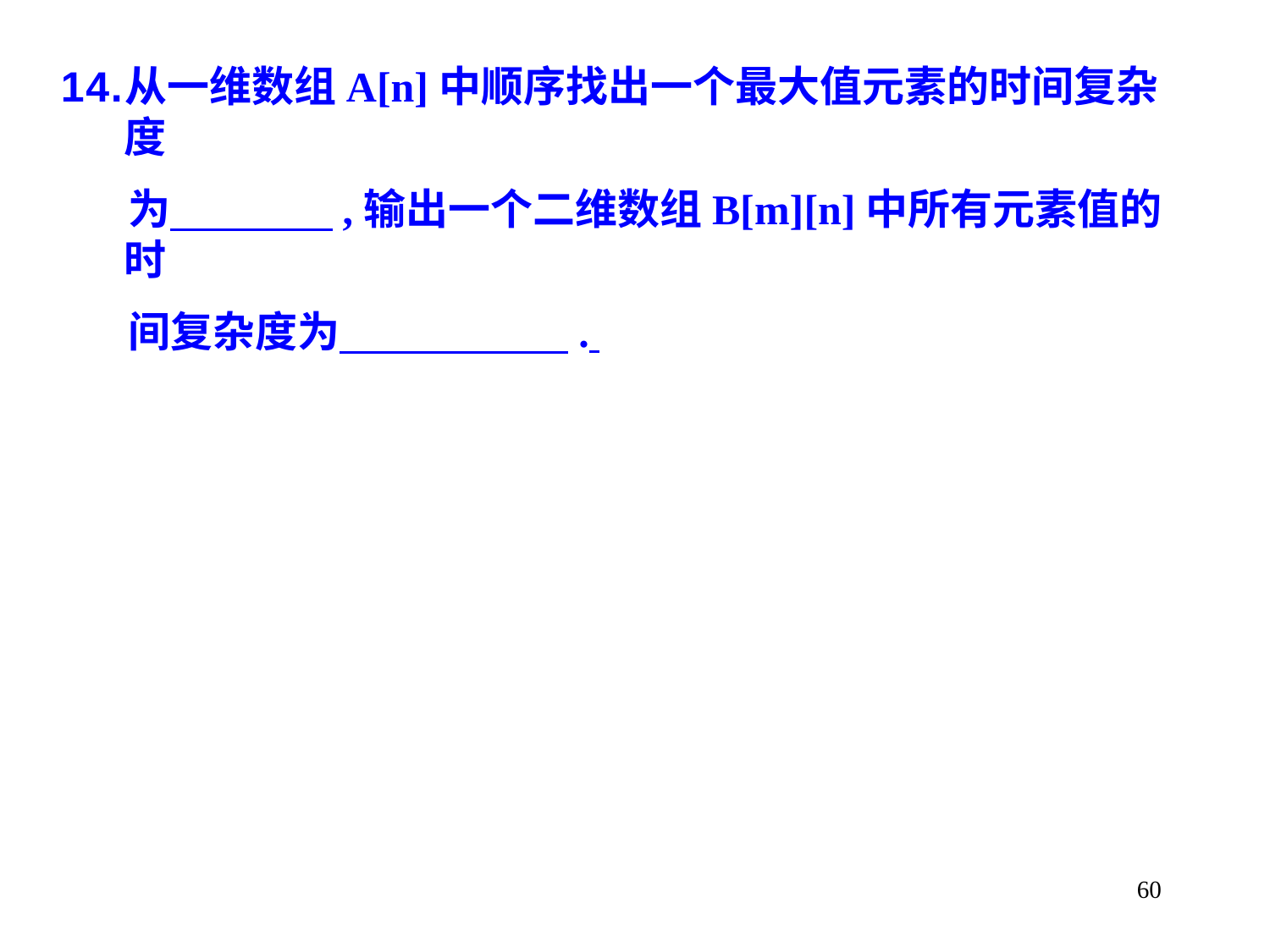

从一维数组A[n]中顺序找出一个最大值元素的时间复杂度
      为                 ,输出一个二维数组B[m][n]中所有元素值的时
      间复杂度为                        .
60